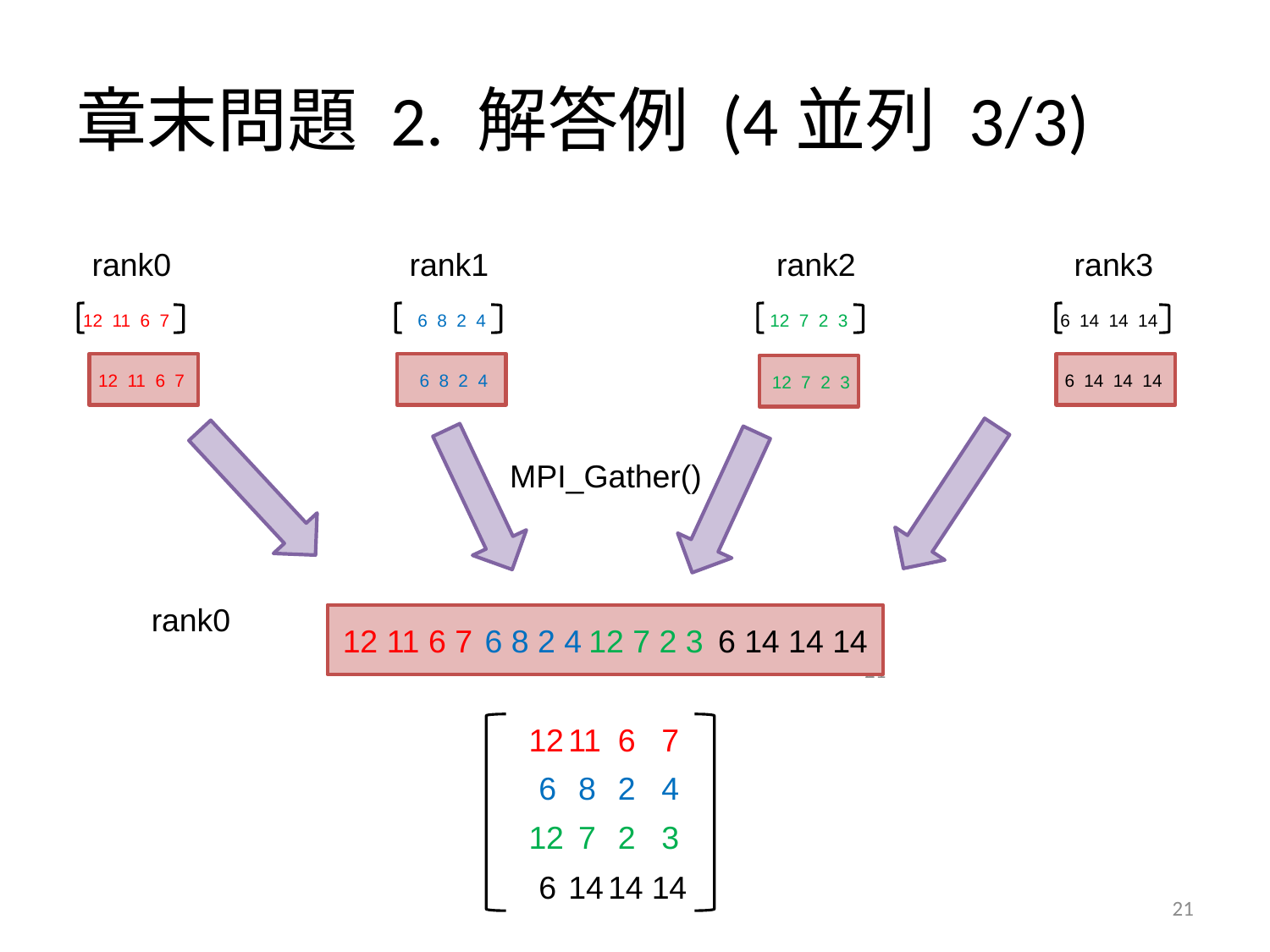

# 章末問題 2. 解答例 (4並列 3/3)
rank0
rank1
rank2
rank3
12  11  6  7

6  8  2  4
12  7  2  3

6  14  14  14

12  11  6  7
6  8  2  4
6  14  14  14
12  7  2  3

MPI_Gather()
rank0

12 11 6 7
6 8 2 4
12 7 2 3
6 14 14 14
21

12
11
6
7

6
8
2
4
12
7
2
3
6
14
14
14
21